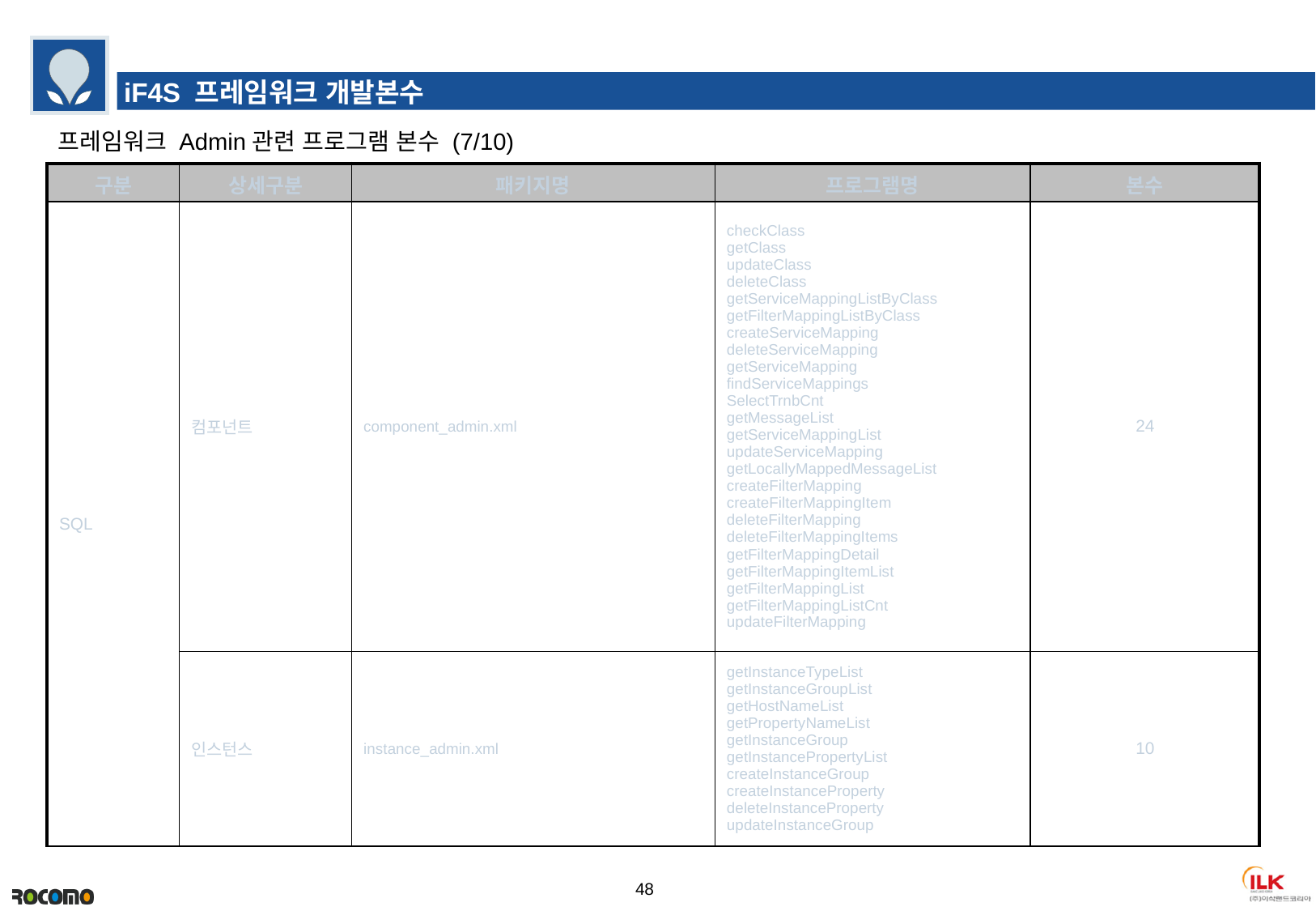

iF4S 프레임워크 개발본수
프레임워크 Admin관련 프로그램 본수 (7/10)
| 구분 | 상세구분 | 패키지명 | 프로그램명 | 본수 |
| --- | --- | --- | --- | --- |
| SQL | 컴포넌트 | component\_admin.xml | checkClass getClass updateClass deleteClass getServiceMappingListByClass getFilterMappingListByClass createServiceMapping deleteServiceMapping getServiceMapping findServiceMappings SelectTrnbCnt getMessageList getServiceMappingList updateServiceMapping getLocallyMappedMessageList createFilterMapping createFilterMappingItem deleteFilterMapping deleteFilterMappingItems getFilterMappingDetail getFilterMappingItemList getFilterMappingList getFilterMappingListCnt updateFilterMapping | 24 |
|  | 인스턴스 | instance\_admin.xml | getInstanceTypeList getInstanceGroupList getHostNameList getPropertyNameList getInstanceGroup getInstancePropertyList createInstanceGroup createInstanceProperty deleteInstanceProperty updateInstanceGroup | 10 |